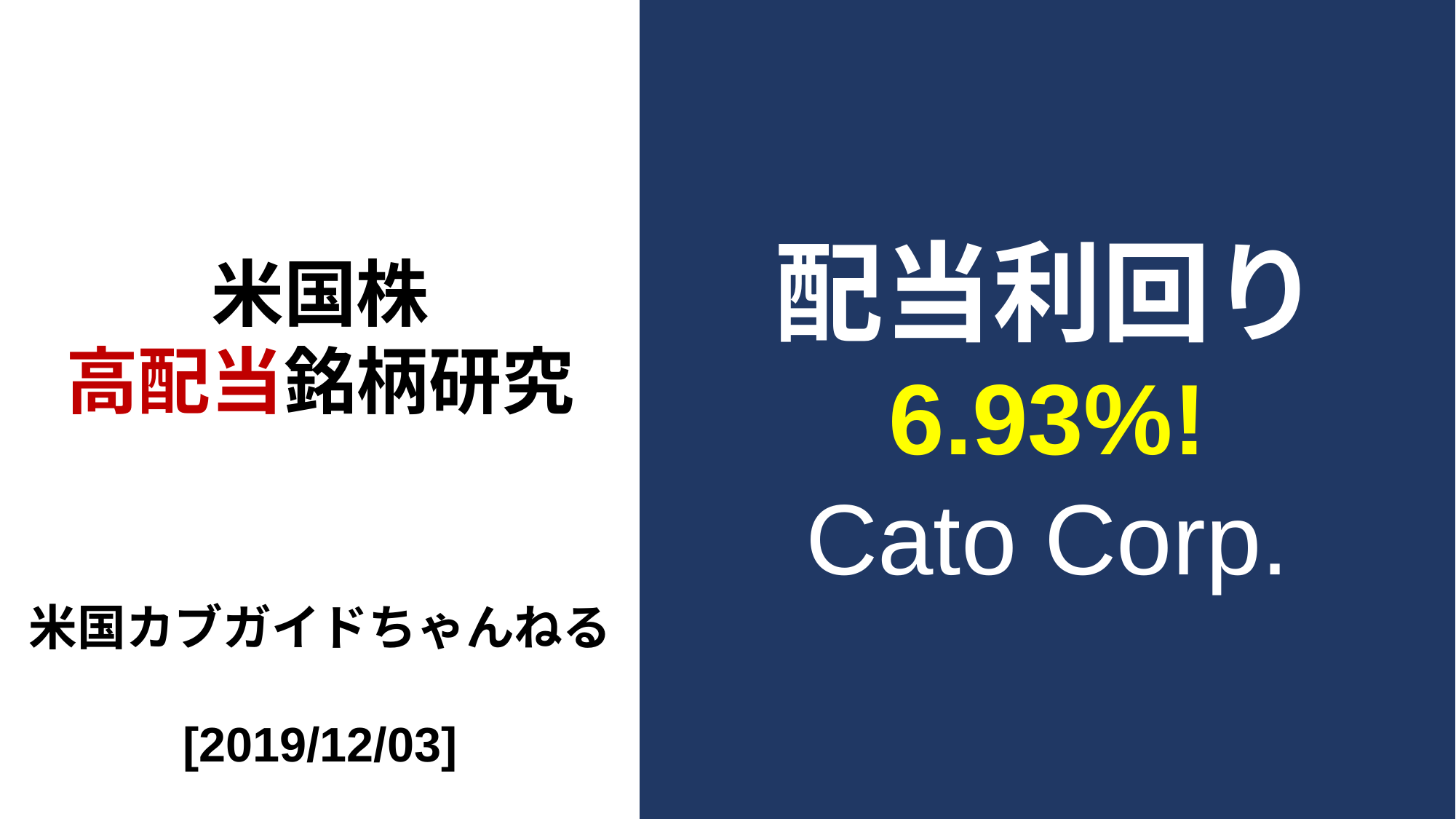

配当利回り
6.93%!
Cato Corp.
米国株
高配当銘柄研究

米国カブガイドちゃんねる

[2019/12/03]